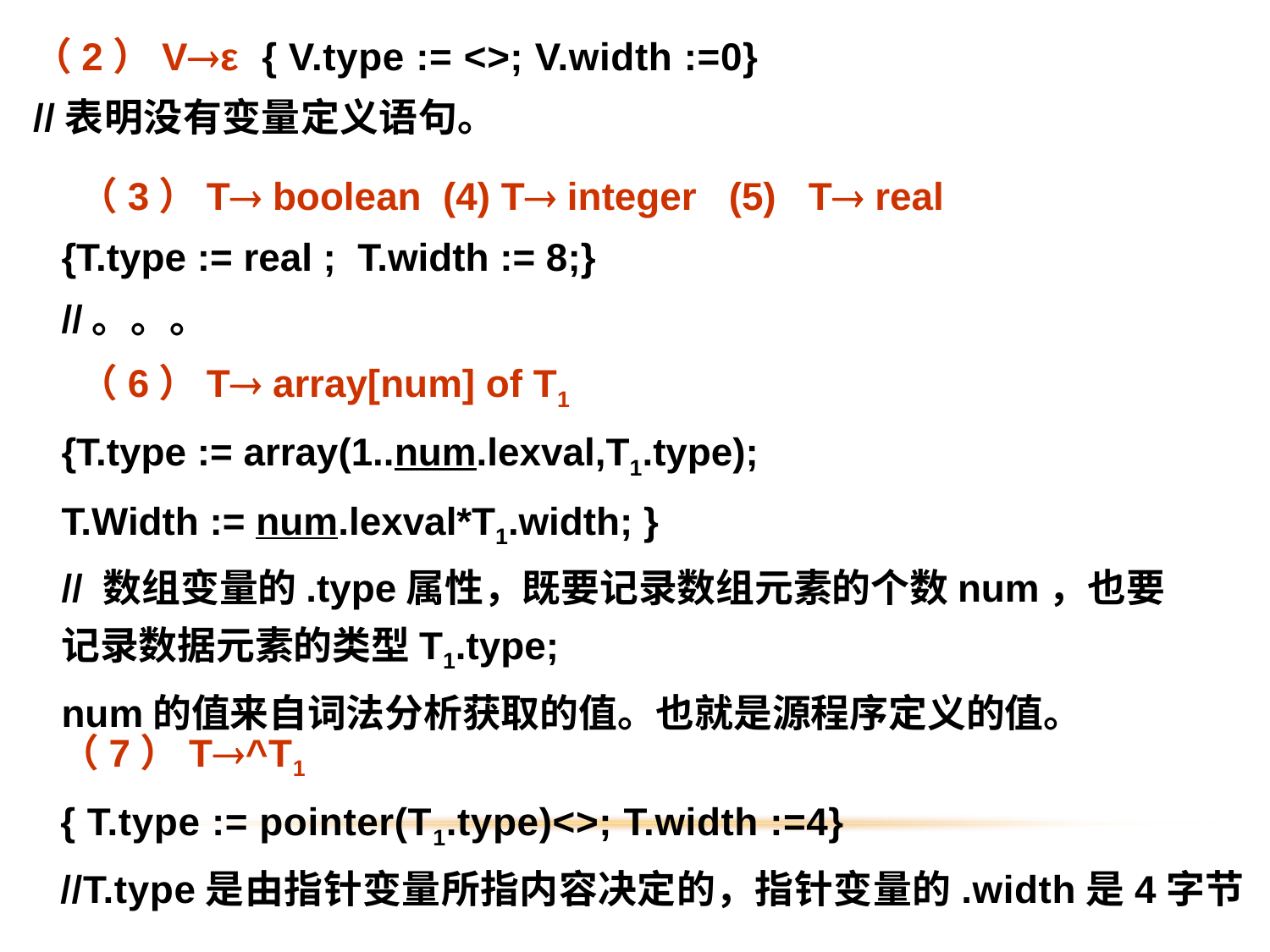

（2）V→ε  { V.type := <>; V.width :=0}
//表明没有变量定义语句。

 （3）T→ boolean  (4) T→ integer   (5)   T→ real
{T.type := real ;  T.width := 8;}
//。。。
 （6）T→ array[num] of T1
{T.type := array(1..num.lexval,T1.type);
T.Width := num.lexval*T1.width; }
// 数组变量的.type属性，既要记录数组元素的个数num，也要记录数据元素的类型T1.type;
num的值来自词法分析获取的值。也就是源程序定义的值。
（7）T→^T1
{ T.type := pointer(T1.type)<>; T.width :=4}
//T.type是由指针变量所指内容决定的，指针变量的.width是4字节